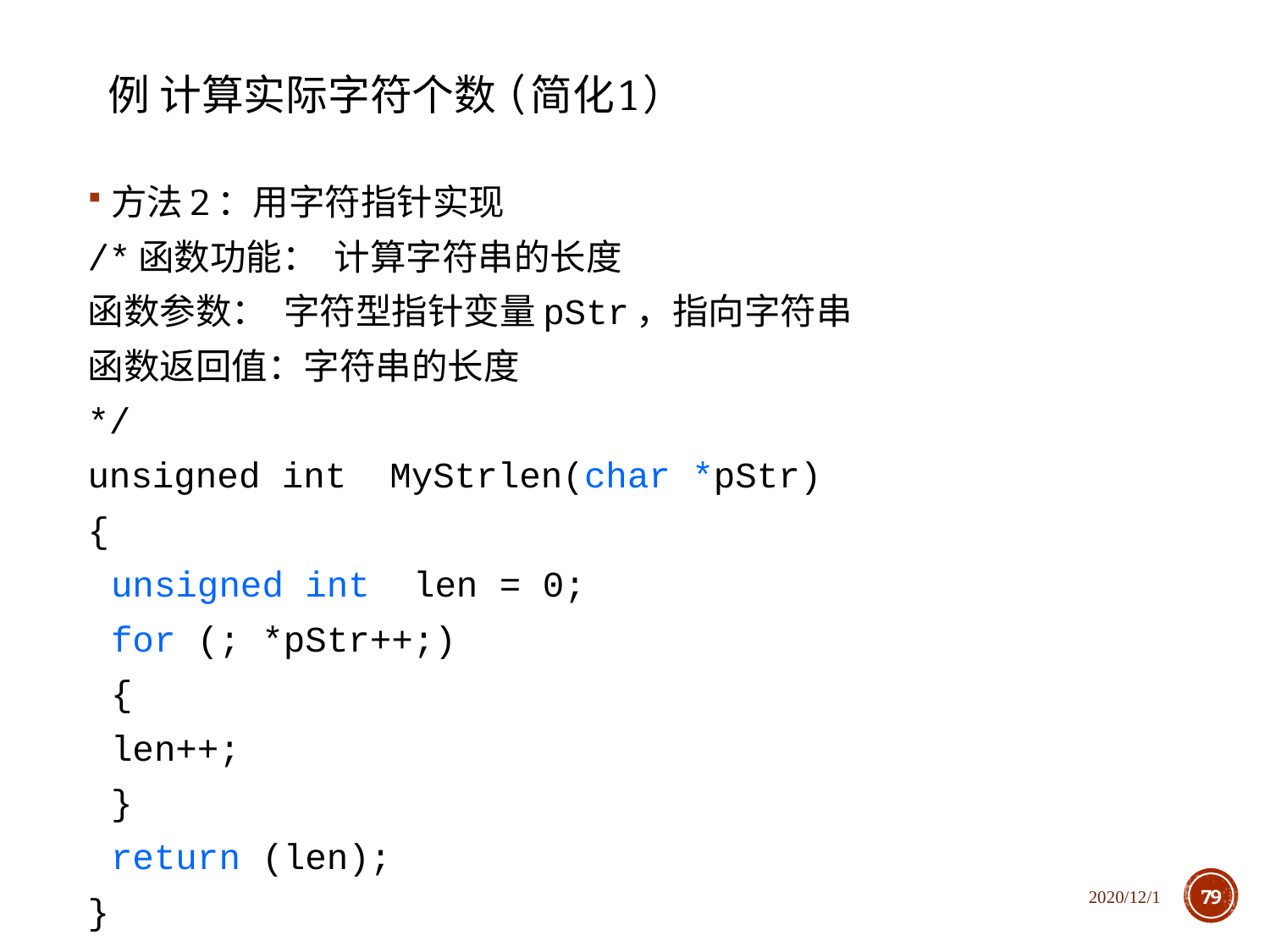

# 例 计算实际字符个数 (简化1）
方法2：用字符指针实现
/*函数功能：  计算字符串的长度
函数参数：  字符型指针变量pStr，指向字符串
函数返回值：字符串的长度
*/
unsigned int  MyStrlen(char *pStr)
{
	unsigned int  len = 0;
	for (; *pStr++;)
	{
		len++;
	}
	return (len);
}
2020/12/1
79